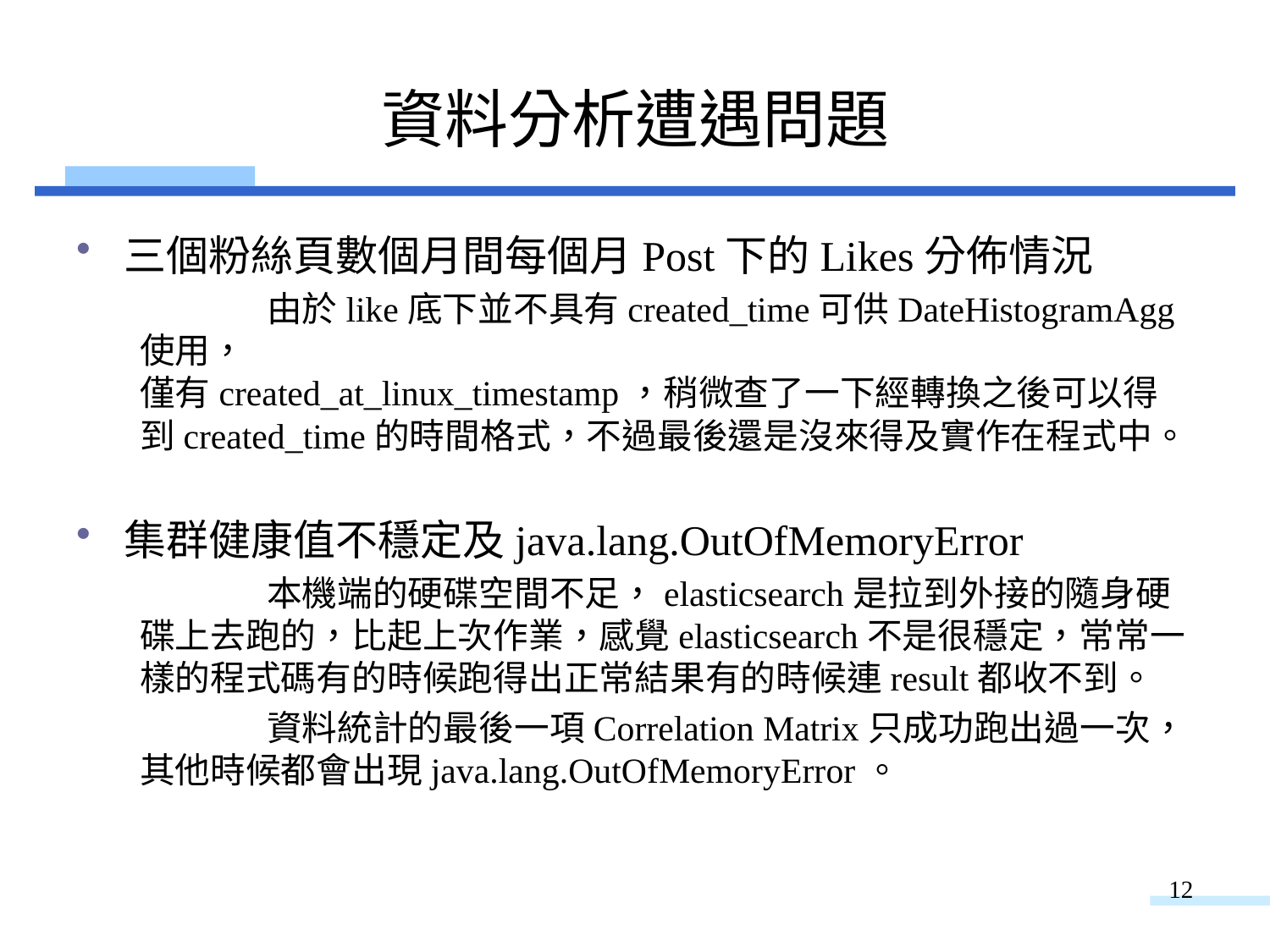

# 資料分析遭遇問題
三個粉絲頁數個月間每個月Post下的Likes分佈情況
	由於like底下並不具有created_time可供DateHistogramAgg使用，
僅有created_at_linux_timestamp，稍微查了一下經轉換之後可以得到created_time的時間格式，不過最後還是沒來得及實作在程式中。

集群健康值不穩定及java.lang.OutOfMemoryError
	本機端的硬碟空間不足，elasticsearch是拉到外接的隨身硬碟上去跑的，比起上次作業，感覺elasticsearch不是很穩定，常常一樣的程式碼有的時候跑得出正常結果有的時候連result都收不到。
	資料統計的最後一項Correlation Matrix只成功跑出過一次，其他時候都會出現java.lang.OutOfMemoryError。

12